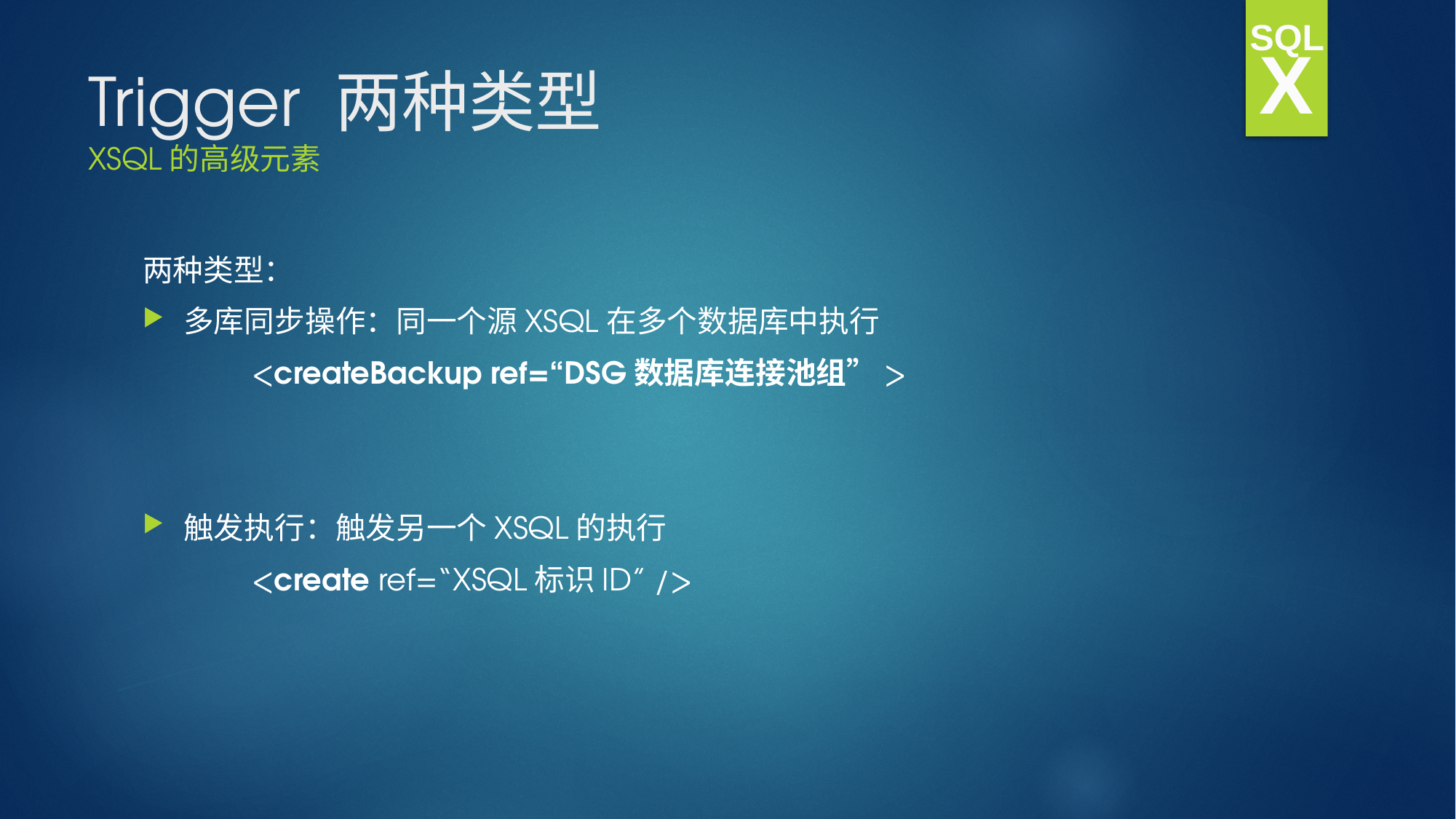

SQL
X
# Trigger 两种类型 XSQL的高级元素
两种类型：
多库同步操作：同一个源XSQL在多个数据库中执行
	<createBackup ref=“DSG数据库连接池组”>

触发执行：触发另一个XSQL的执行
	<create ref=“XSQL标识ID” />